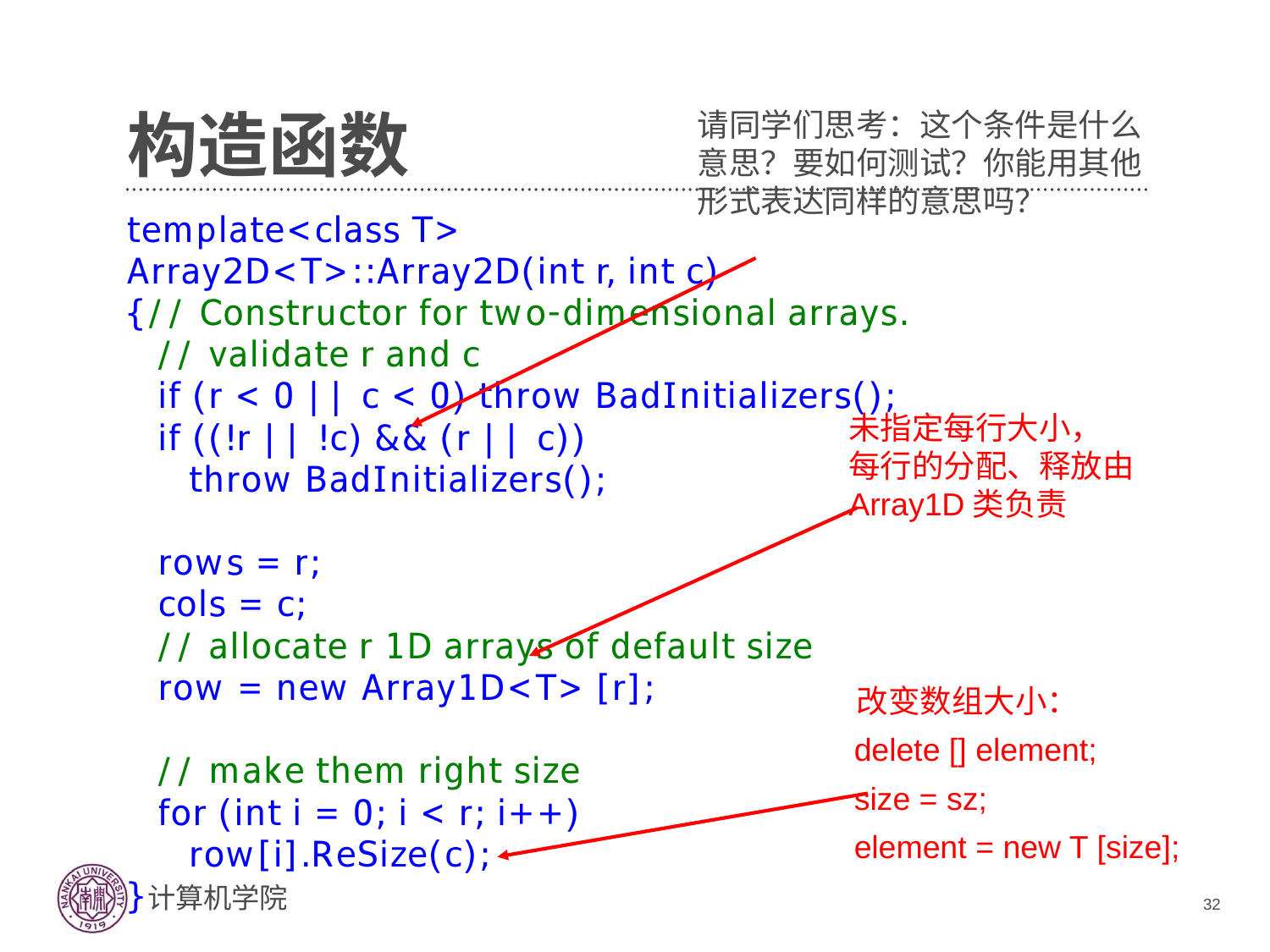

# 构造函数
请同学们思考：这个条件是什么意思？要如何测试？你能用其他形式表达同样的意思吗？
template<class T>
Array2D<T>::Array2D(int r, int c)
{// Constructor for two-dimensional arrays.
   // validate r and c
   if (r < 0 || c < 0) throw BadInitializers();
   if ((!r || !c) && (r || c))
      throw BadInitializers();

   rows = r;
   cols = c;
   // allocate r 1D arrays of default size
   row = new Array1D<T> [r];

   // make them right size
   for (int i = 0; i < r; i++)
      row[i].ReSize(c);
}

未指定每行大小，
每行的分配、释放由
Array1D类负责

   改变数组大小：
   delete [] element;
   size = sz;
   element = new T [size];

32